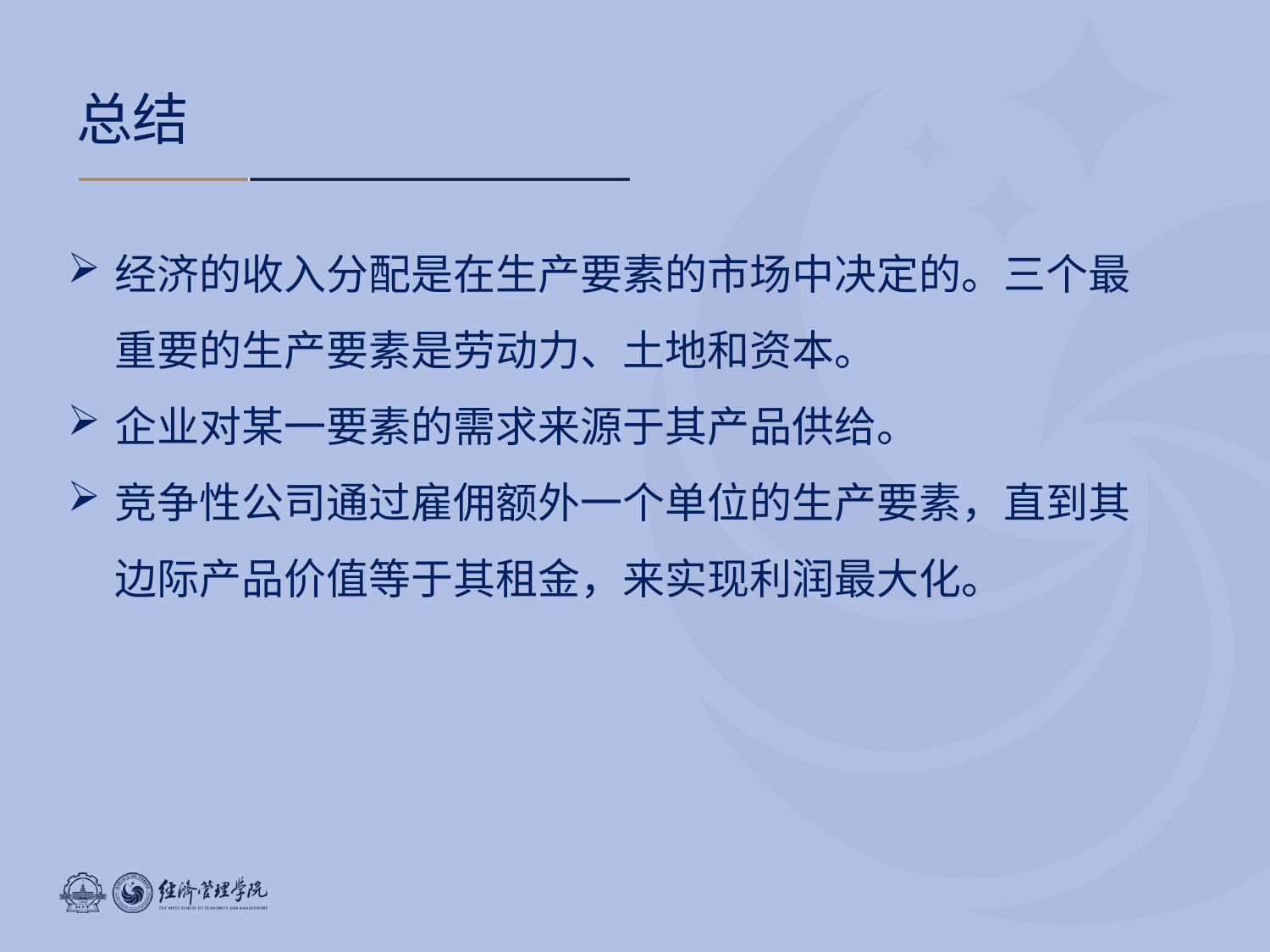

# 总结
经济的收入分配是在生产要素的市场中决定的。三个最重要的生产要素是劳动力、土地和资本。
企业对某一要素的需求来源于其产品供给。
竞争性公司通过雇佣额外一个单位的生产要素，直到其边际产品价值等于其租金，来实现利润最大化。